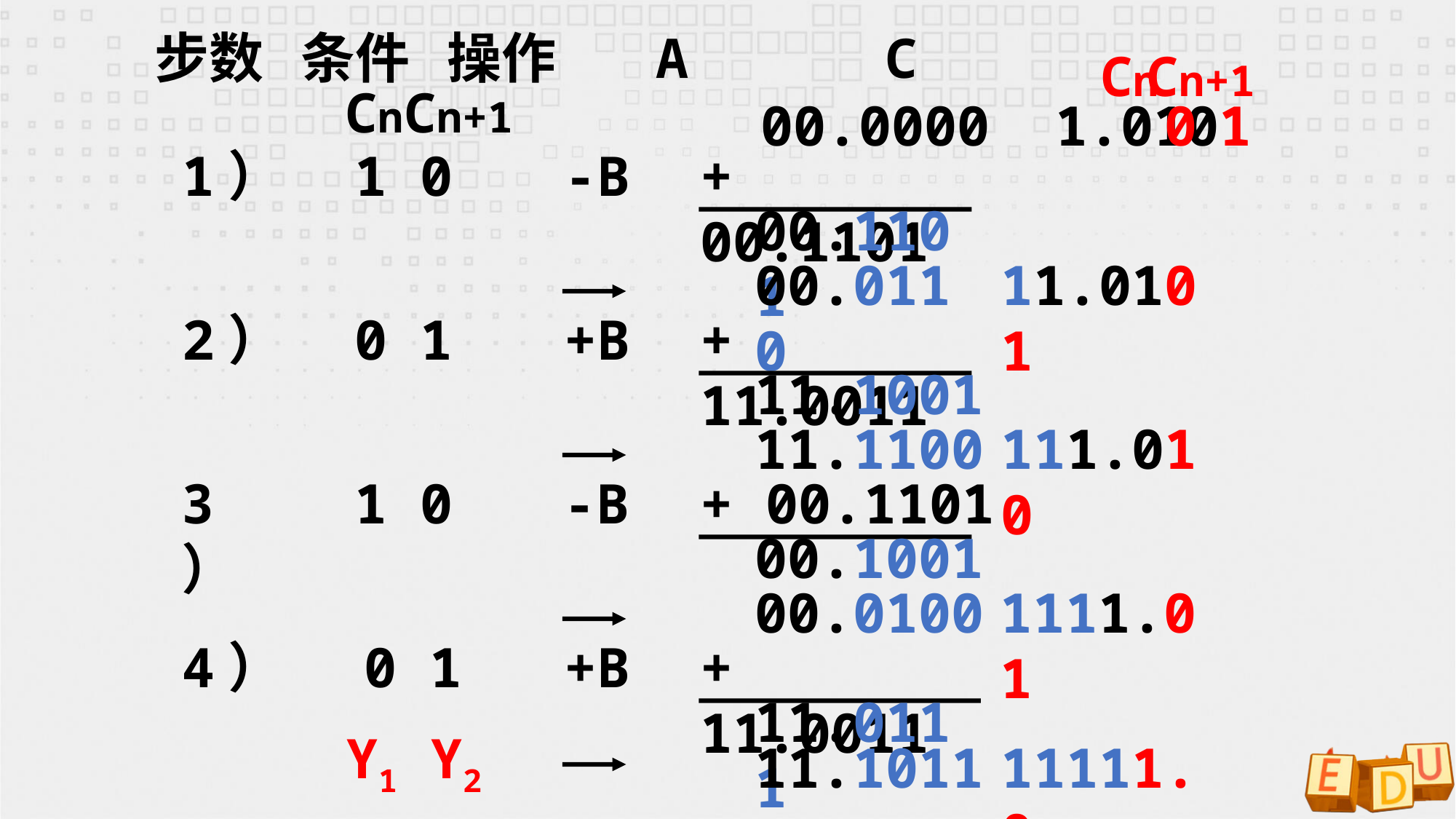

步数   条件   操作       A      C
Cn
Cn+1
CnCn+1
 00.0000  1.0101
0
1）
1 0
-B
+ 00.1101
00.1101

00.0110
11.0101

2）
0 1
+B
+ 11.0011
11.1001

11.1100
111.010

3）
1 0
-B
+ 00.1101
00.1001

00.0100
1111.01

4）
0 1
+B
+ 11.0011
11.0111

Y1 Y2
11.1011
11111.0